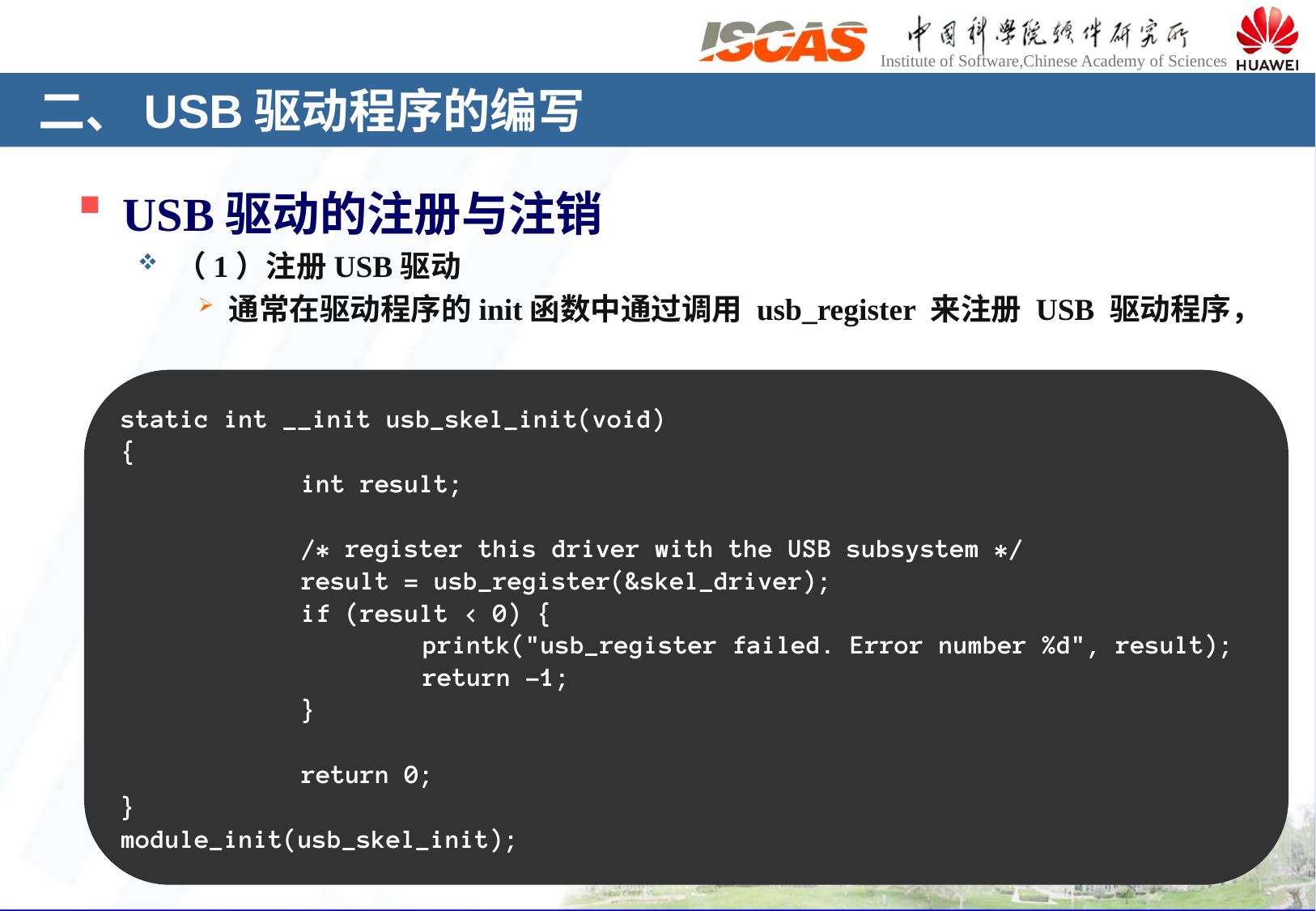

# 二、USB驱动程序的编写
USB驱动的注册与注销
（1）注册USB驱动
通常在驱动程序的init函数中通过调用 usb_register 来注册 USB 驱动程序，

static int __init usb_skel_init(void)
{
	    int result;

	    /* register this driver with the USB subsystem */
	    result = usb_register(&skel_driver);
	    if (result < 0) {
		    printk("usb_register failed. Error number %d", result);
		    return -1;
	    }

	    return 0;
}
module_init(usb_skel_init);